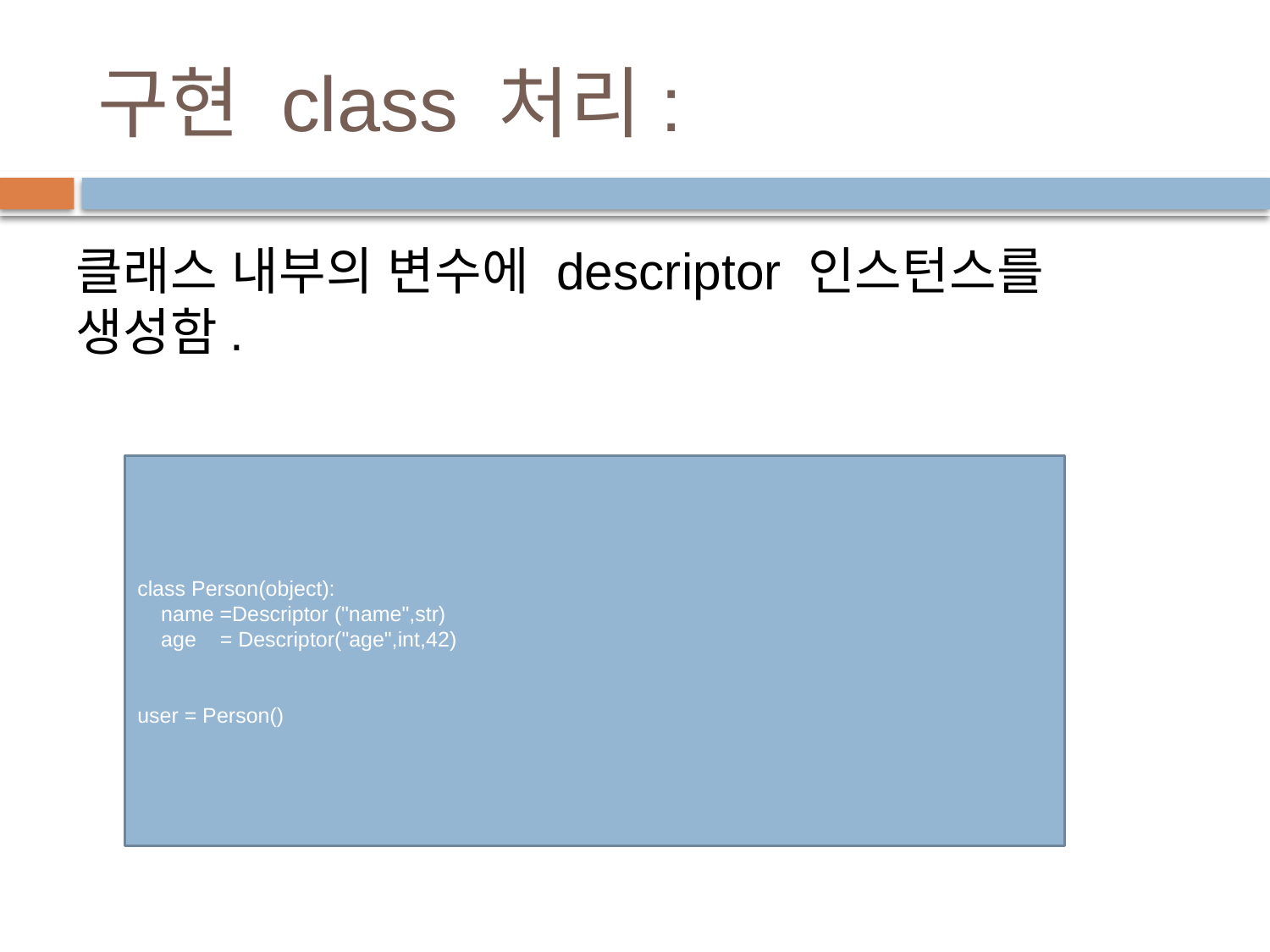

# 구현 class 처리:
클래스 내부의 변수에 descriptor 인스턴스를 생성함.
class Person(object):
    name =Descriptor ("name",str)
    age    = Descriptor("age",int,42)

user = Person()